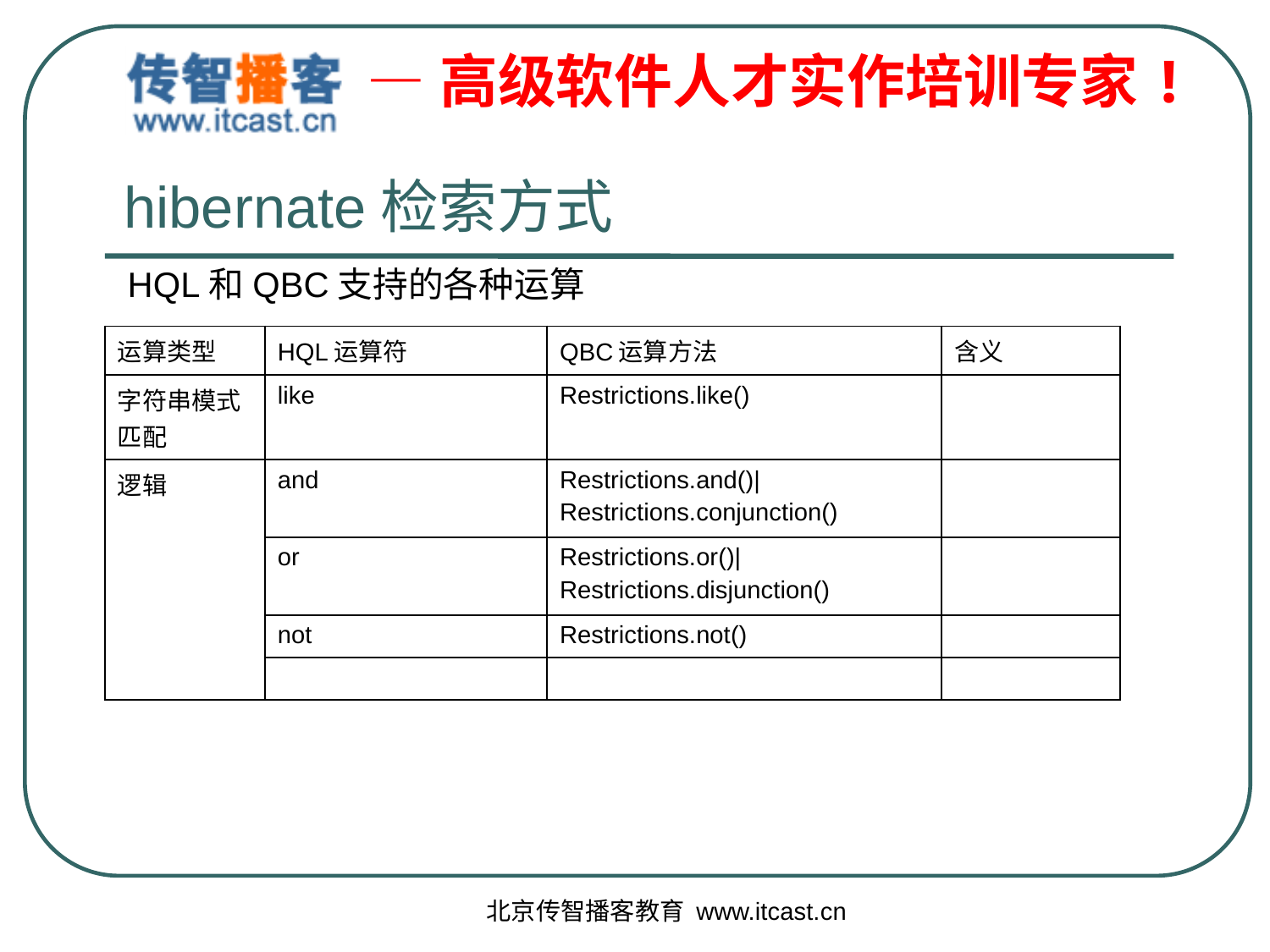

# hibernate检索方式
HQL和QBC支持的各种运算
| 运算类型 | HQL运算符 | QBC运算方法 | 含义 |
| --- | --- | --- | --- |
| 字符串模式匹配 | like | Restrictions.like() |  |
| 逻辑 | and | Restrictions.and()| Restrictions.conjunction() |  |
|  | or | Restrictions.or()| Restrictions.disjunction() |  |
|  | not | Restrictions.not() |  |
|  |  |  |  |
北京传智播客教育 www.itcast.cn